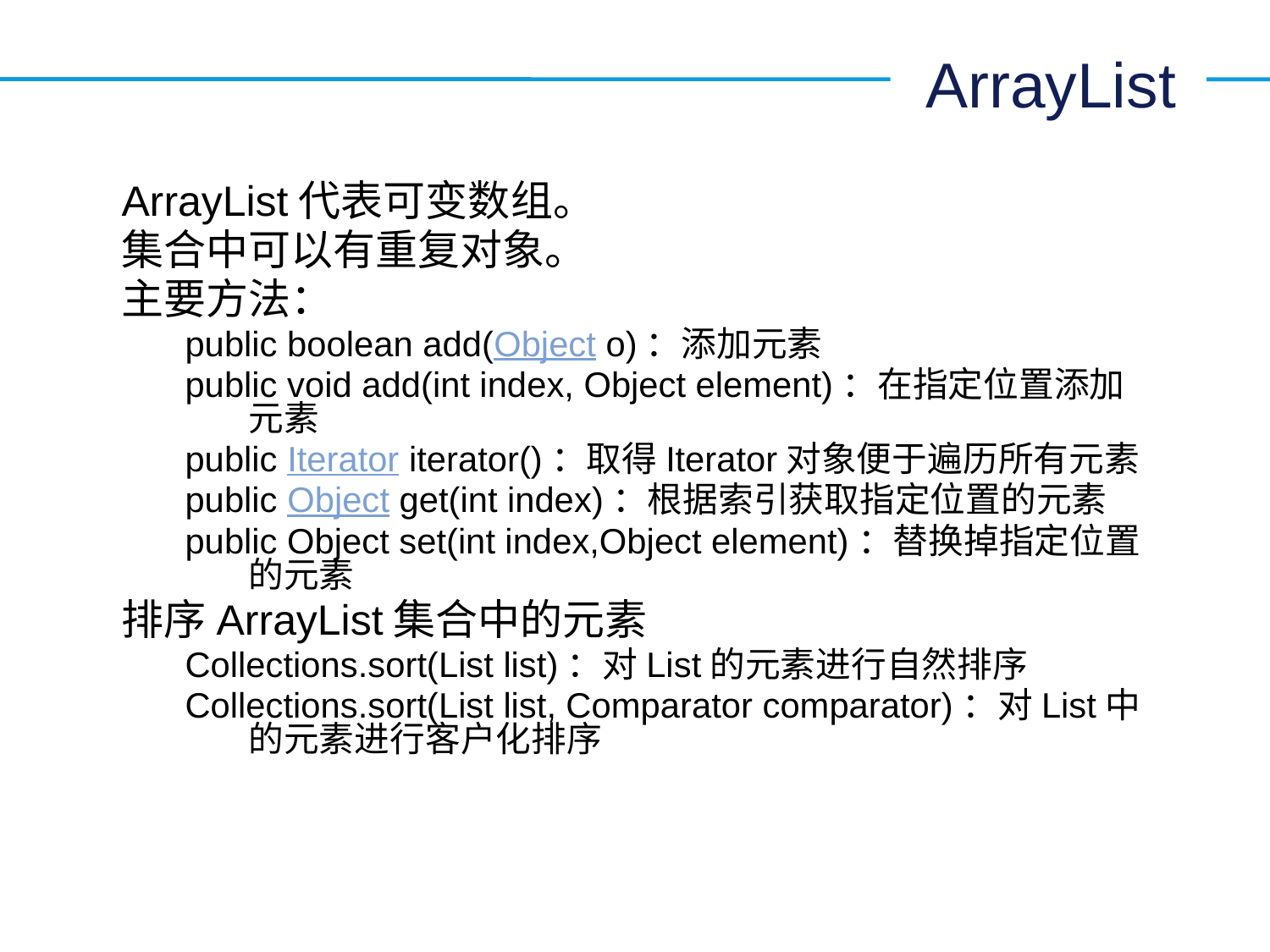

ArrayList
ArrayList代表可变数组。
集合中可以有重复对象。
主要方法：
public boolean add(Object o)：添加元素
public void add(int index, Object element)：在指定位置添加元素
public Iterator iterator()：取得Iterator对象便于遍历所有元素
public Object get(int index)：根据索引获取指定位置的元素
public Object set(int index,Object element)：替换掉指定位置的元素
排序ArrayList集合中的元素
Collections.sort(List list)：对List的元素进行自然排序
Collections.sort(List list, Comparator comparator)：对List中的元素进行客户化排序